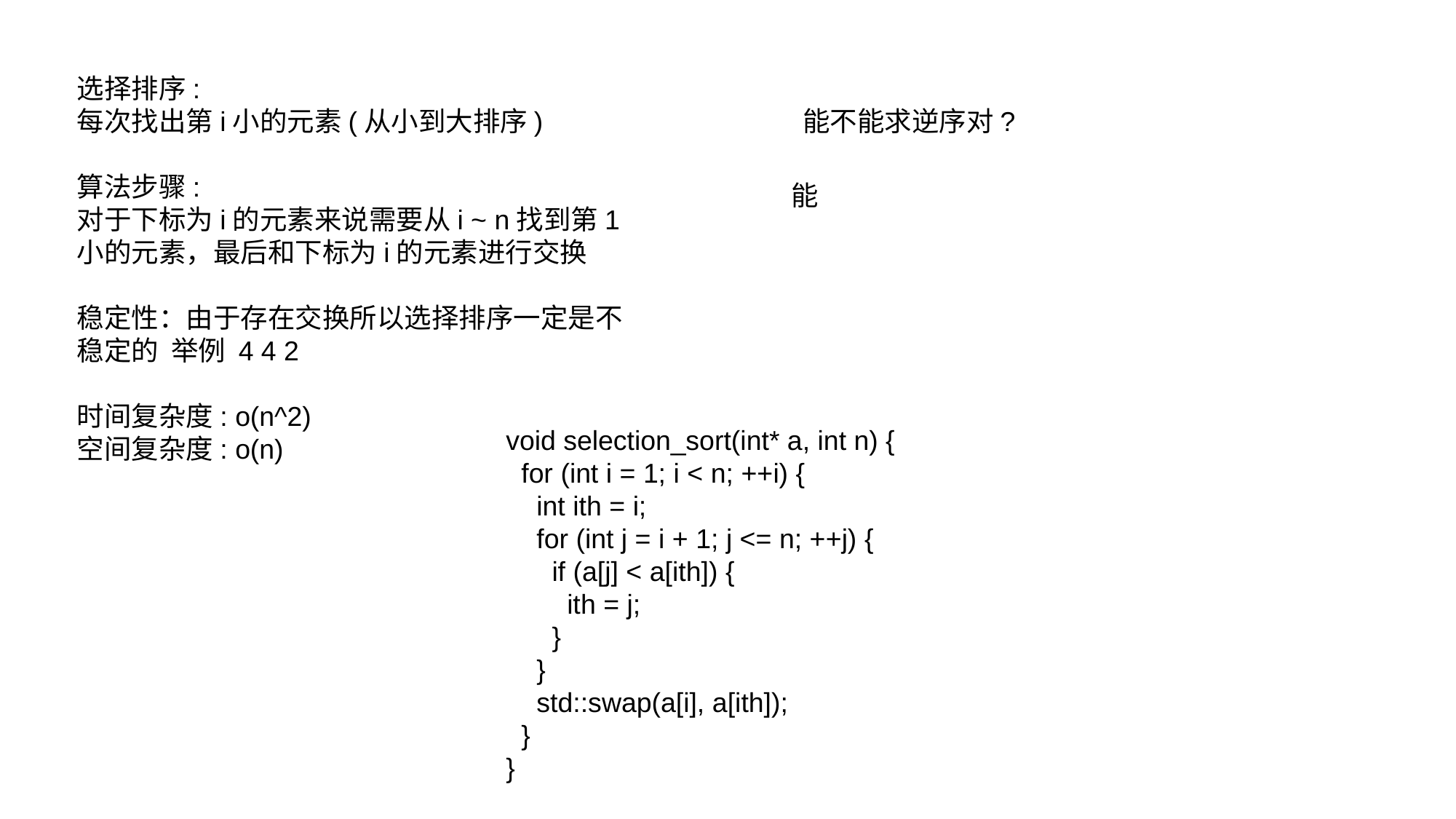

选择排序:
每次找出第i小的元素(从小到大排序)

算法步骤:
对于下标为i的元素来说需要从i ~ n找到第1小的元素，最后和下标为i的元素进行交换

稳定性：由于存在交换所以选择排序一定是不稳定的  举例 4 4 2

时间复杂度: o(n^2)
空间复杂度: o(n)

能不能求逆序对?
能
void selection_sort(int* a, int n) {
  for (int i = 1; i < n; ++i) {
    int ith = i;
    for (int j = i + 1; j <= n; ++j) {
      if (a[j] < a[ith]) {
        ith = j;
      }
    }
    std::swap(a[i], a[ith]);
  }
}